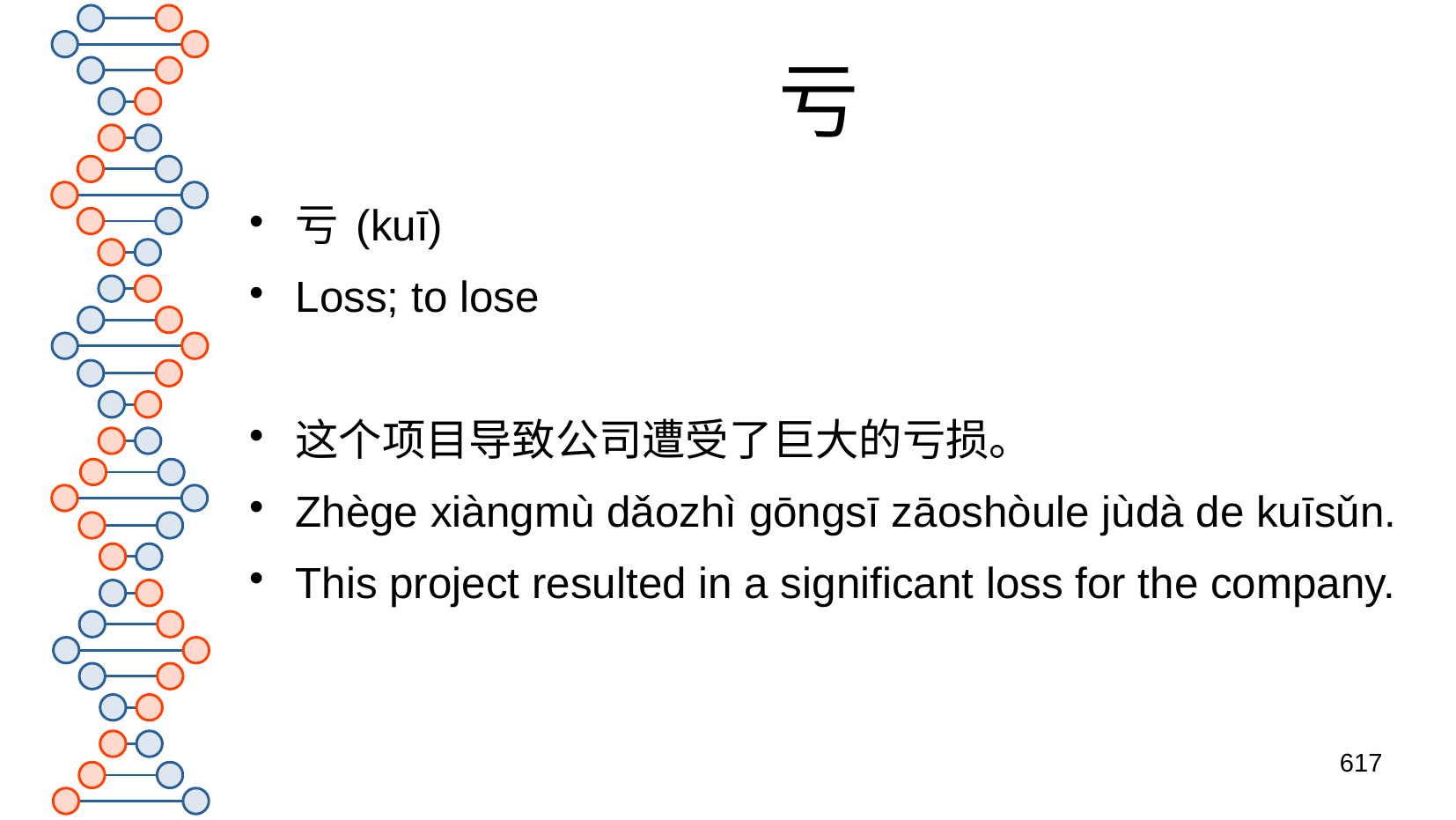

# 亏
亏 (kuī)
Loss; to lose

这个项目导致公司遭受了巨大的亏损。
Zhège xiàngmù dǎozhì gōngsī zāoshòule jùdà de kuīsǔn.
This project resulted in a significant loss for the company.
617